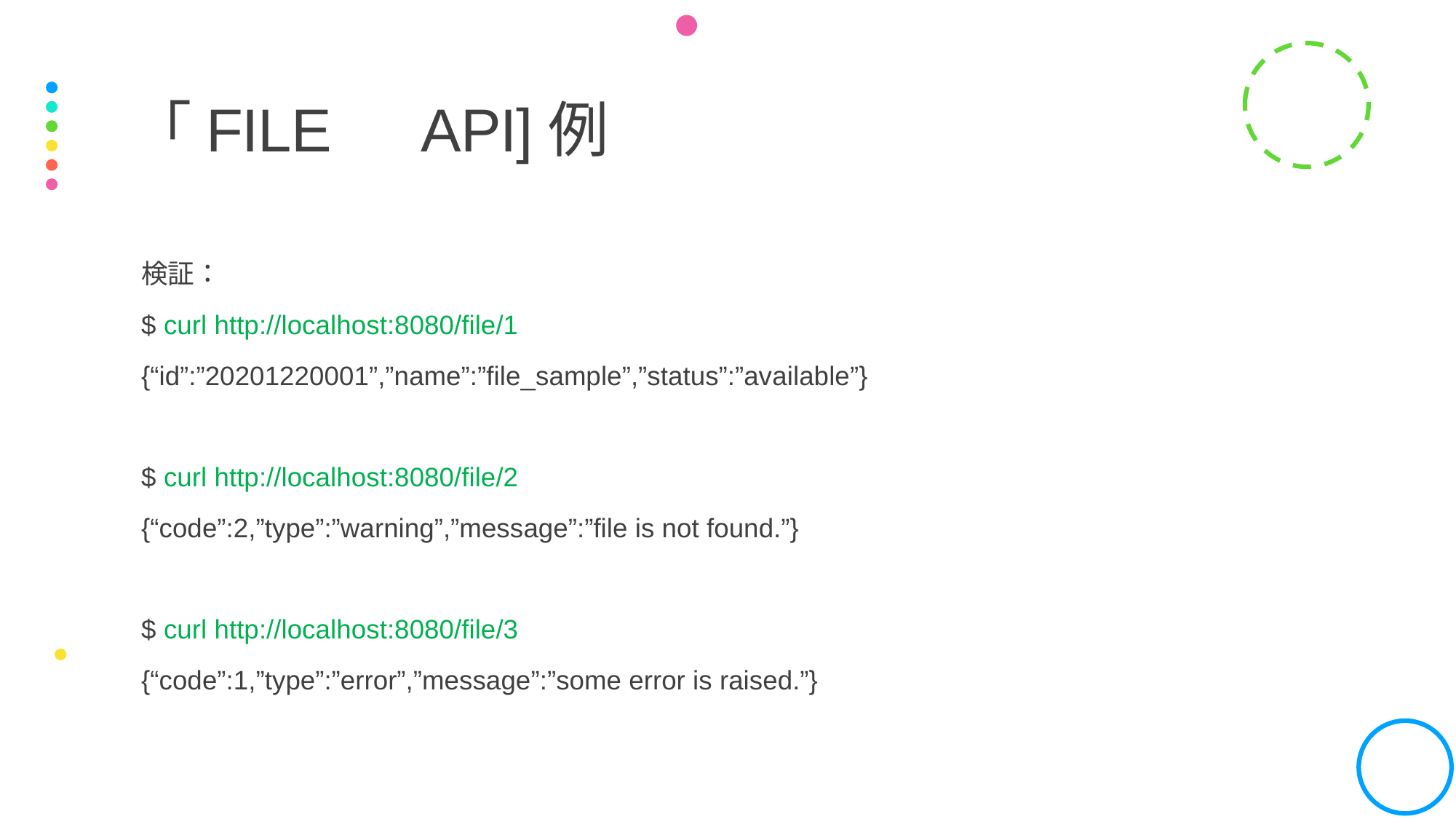

# 「FILE　API]例
検証：
$ curl http://localhost:8080/file/1
{“id”:”20201220001”,”name”:”file_sample”,”status”:”available”}

$ curl http://localhost:8080/file/2
{“code”:2,”type”:”warning”,”message”:”file is not found.”}

$ curl http://localhost:8080/file/3
{“code”:1,”type”:”error”,”message”:”some error is raised.”}